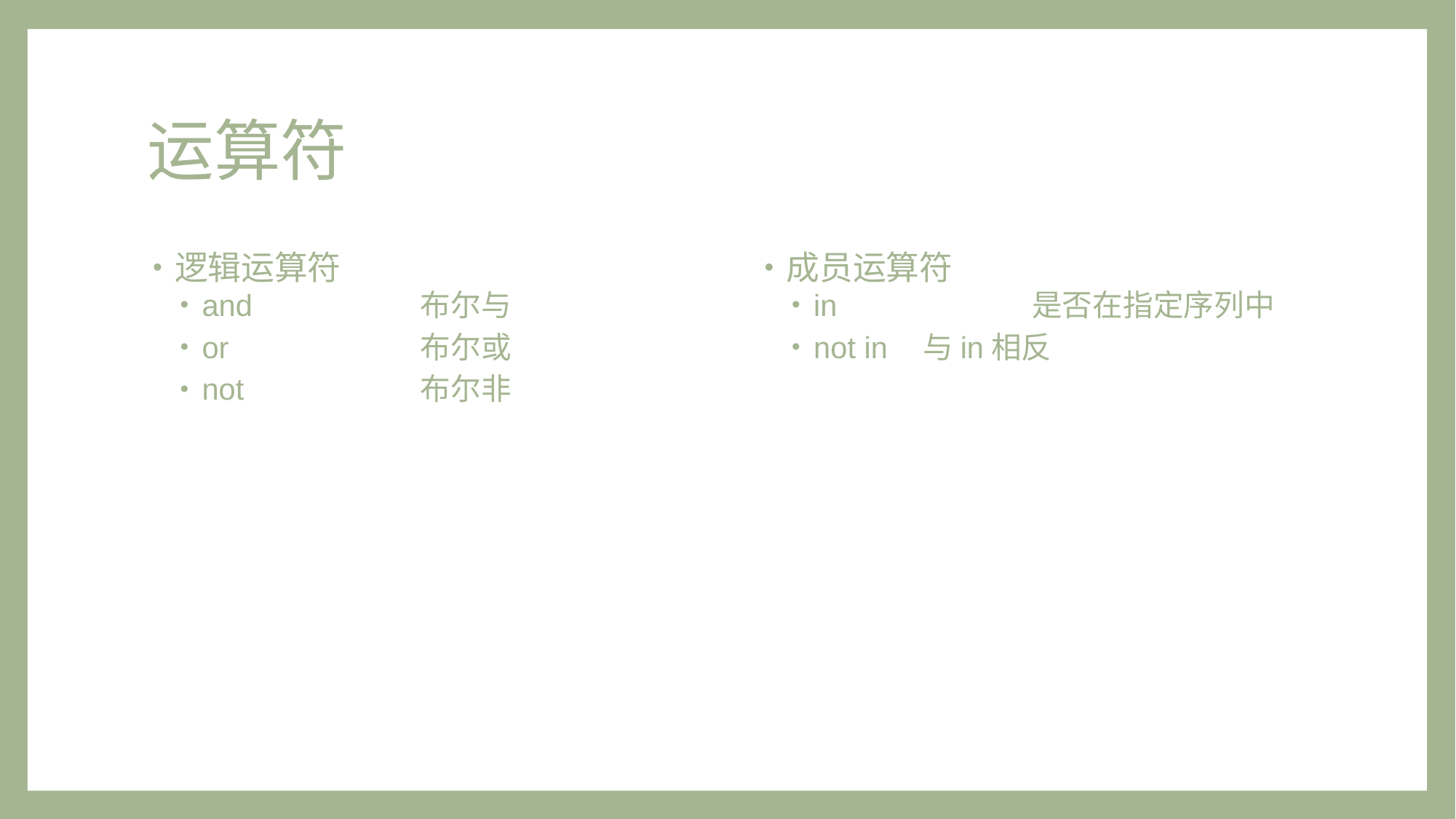

# 运算符
逻辑运算符
and		布尔与
or		布尔或
not		布尔非
成员运算符
in		是否在指定序列中
not in	与in相反